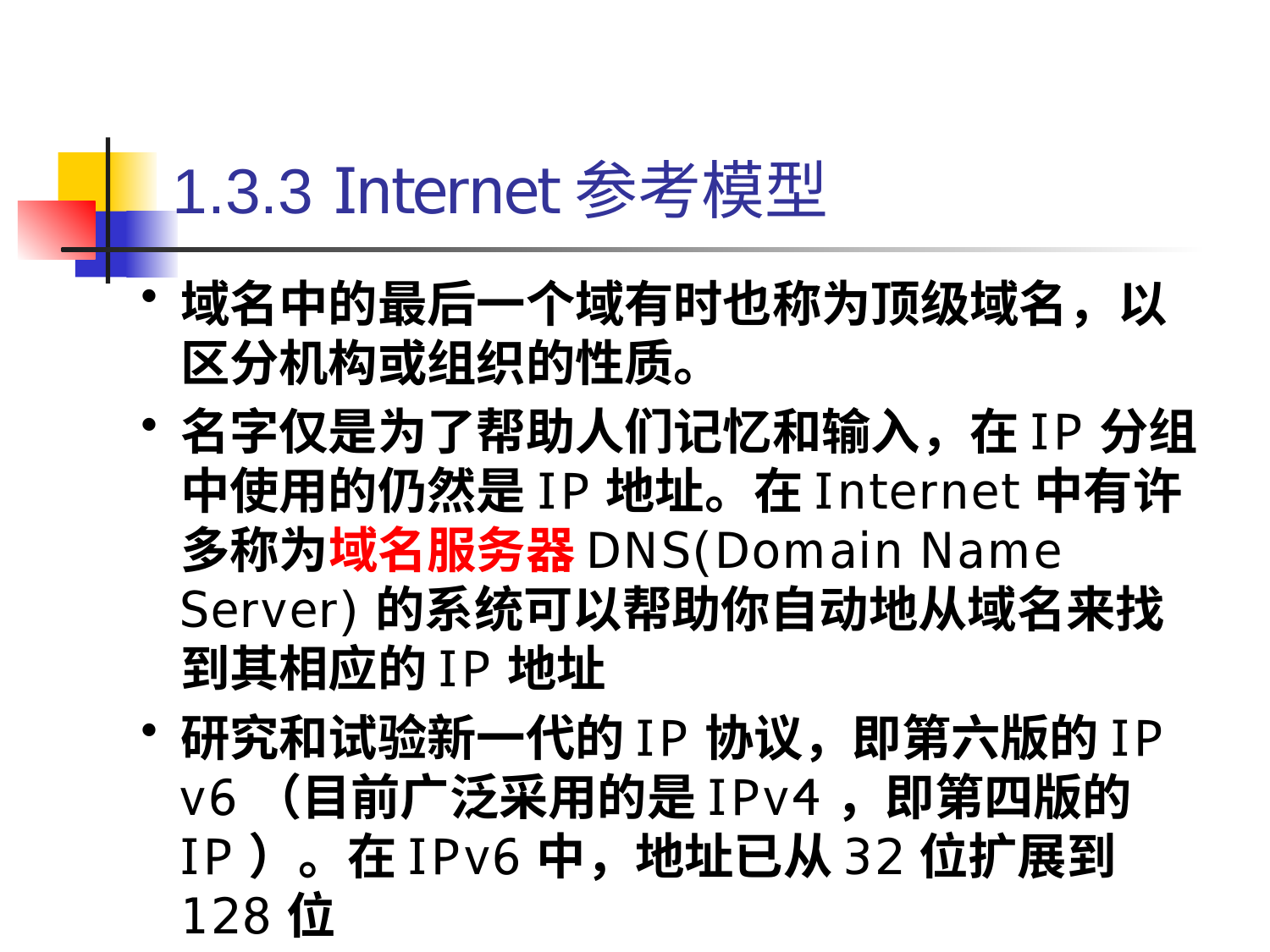

# 1.3.3 Internet参考模型
域名中的最后一个域有时也称为顶级域名，以区分机构或组织的性质。
名字仅是为了帮助人们记忆和输入，在IP分组中使用的仍然是IP地址。在Internet中有许多称为域名服务器DNS(Domain Name Server)的系统可以帮助你自动地从域名来找到其相应的IP地址
研究和试验新一代的IP协议，即第六版的IP v6（目前广泛采用的是IPv4，即第四版的IP）。在IPv6中，地址已从32位扩展到128位